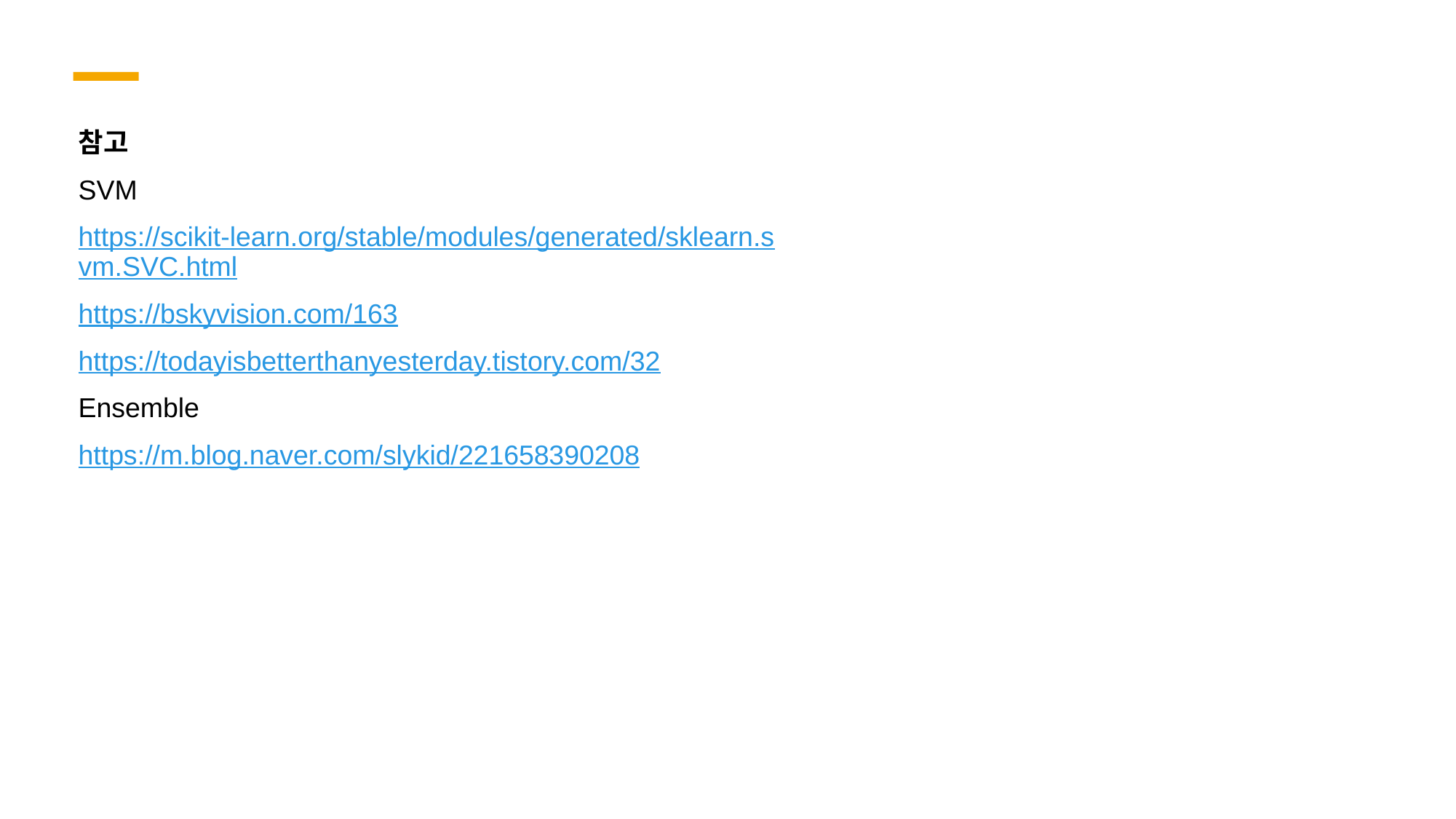

참고
SVM
https://scikit-learn.org/stable/modules/generated/sklearn.svm.SVC.html
https://bskyvision.com/163
https://todayisbetterthanyesterday.tistory.com/32
Ensemble
https://m.blog.naver.com/slykid/221658390208